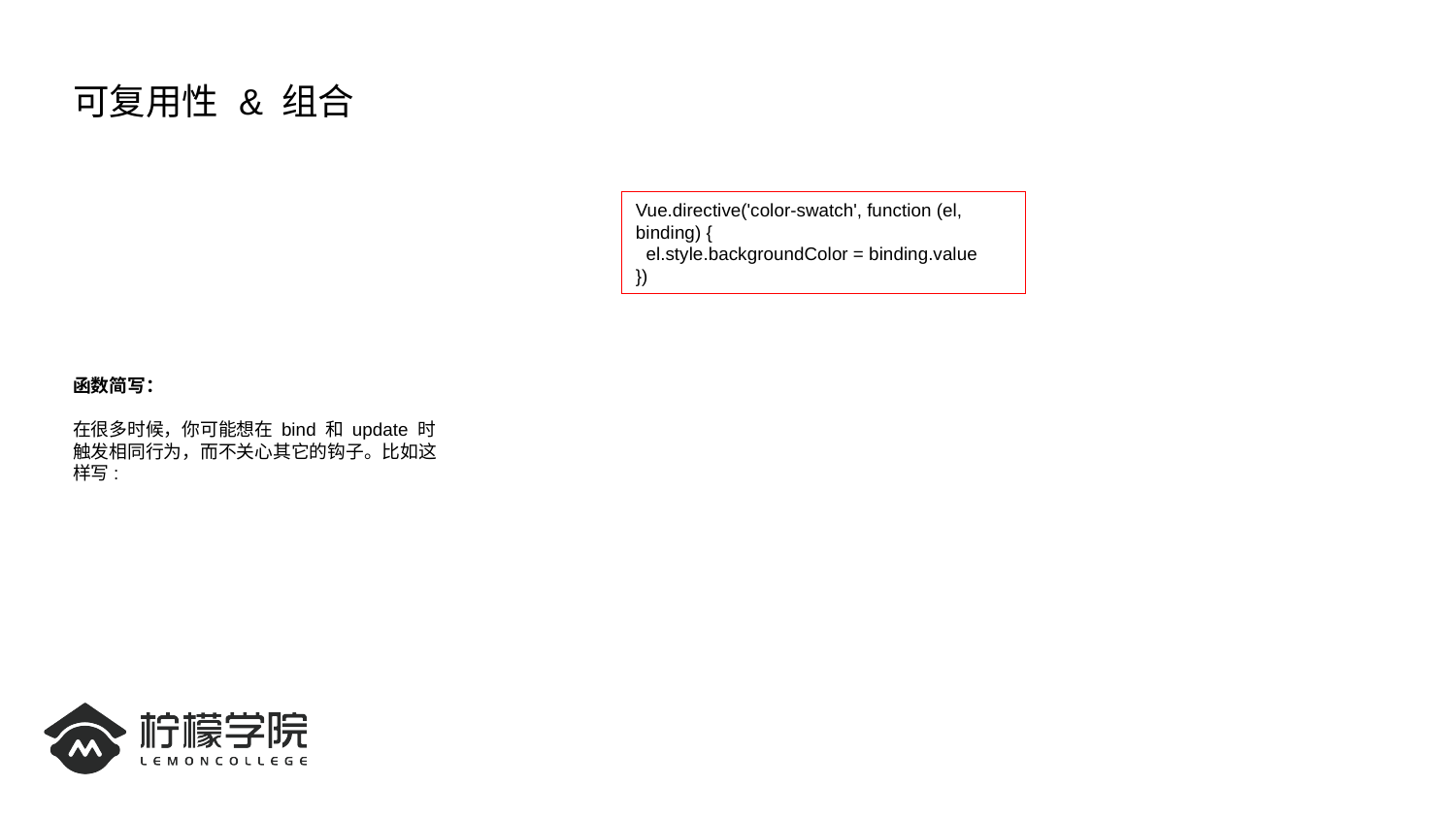

# 可复用性 & 组合
函数简写：

在很多时候，你可能想在 bind 和 update 时触发相同行为，而不关心其它的钩子。比如这样写:
Vue.directive('color-swatch', function (el, binding) {
  el.style.backgroundColor = binding.value
})